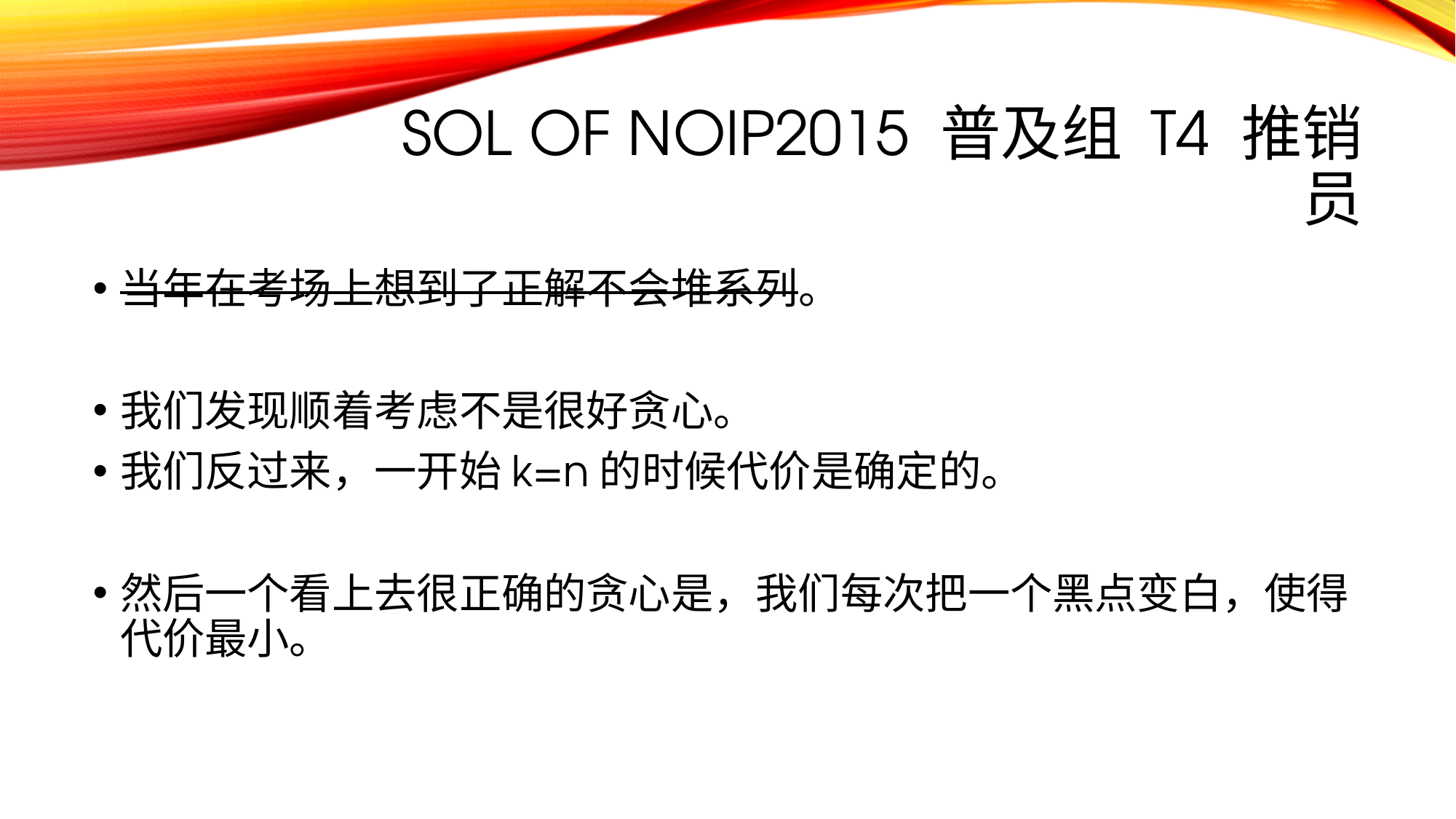

# sol of NOIP2015 普及组 T4 推销员
当年在考场上想到了正解不会堆系列。

我们发现顺着考虑不是很好贪心。
我们反过来，一开始k=n的时候代价是确定的。

然后一个看上去很正确的贪心是，我们每次把一个黑点变白，使得代价最小。